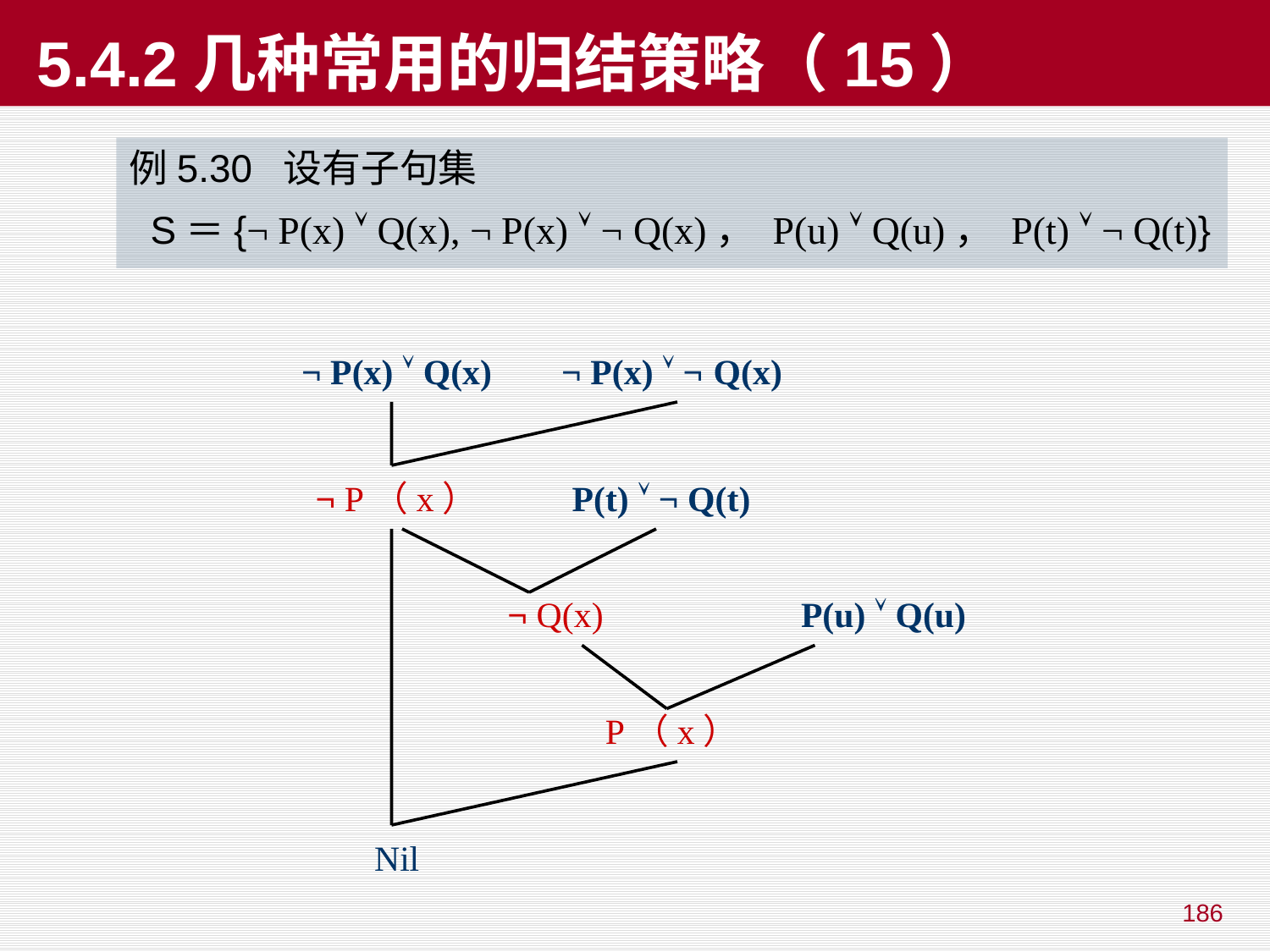

# 5.4.2几种常用的归结策略（15）
例5.30  设有子句集
  S＝{¬ P(x) ∨ Q(x), ¬ P(x) ∨ ¬ Q(x)， P(u) ∨ Q(u)， P(t) ∨ ¬ Q(t)}

¬ P(x) ∨ Q(x)
¬ P(x) ∨ ¬ Q(x)

¬ P（x）
P(t) ∨ ¬ Q(t)

¬ Q(x)
P(u) ∨ Q(u)

P（x）

Nil
186